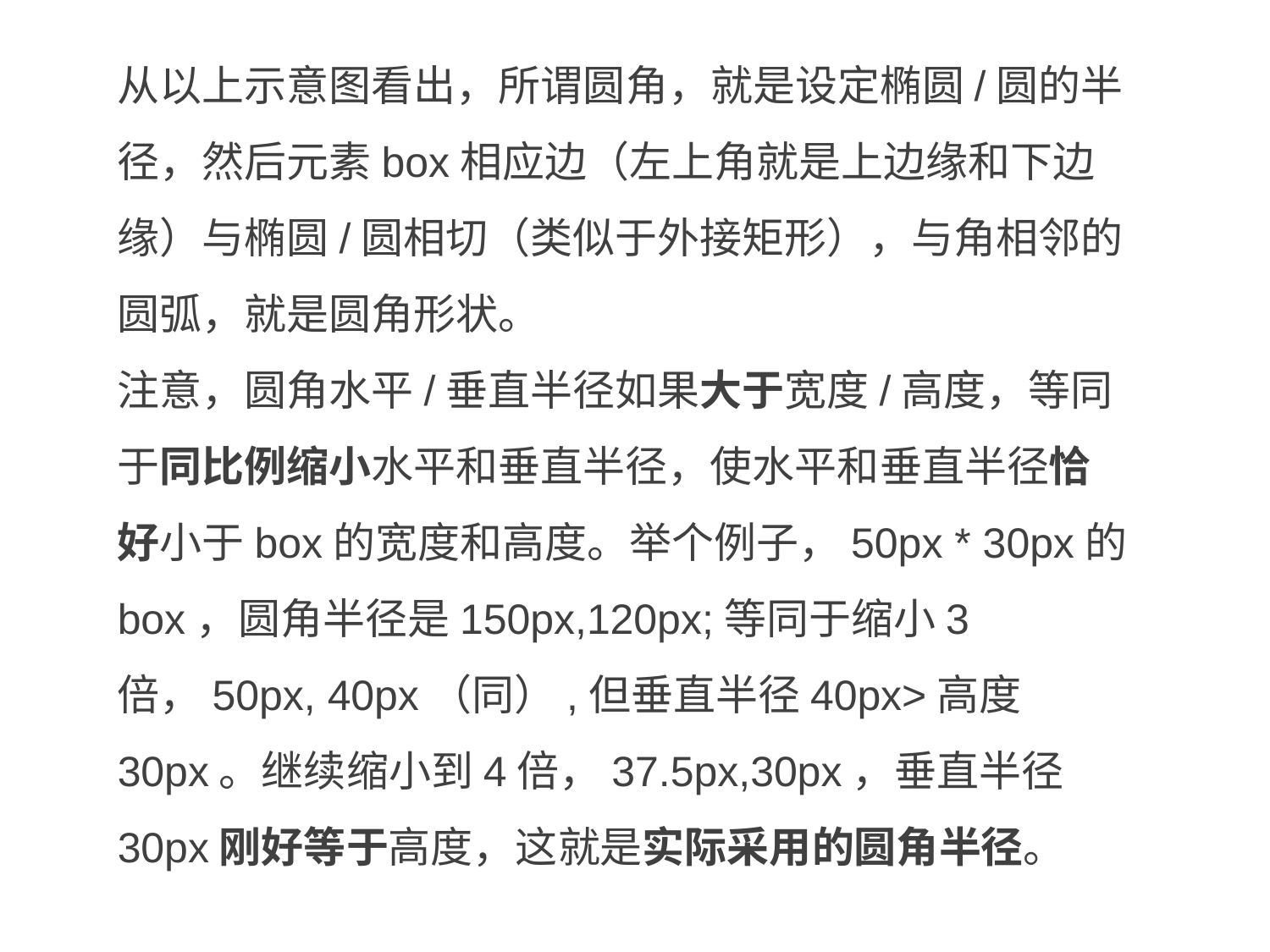

从以上示意图看出，所谓圆角，就是设定椭圆/圆的半径，然后元素box相应边（左上角就是上边缘和下边缘）与椭圆/圆相切（类似于外接矩形），与角相邻的圆弧，就是圆角形状。
注意，圆角水平/垂直半径如果大于宽度/高度，等同于同比例缩小水平和垂直半径，使水平和垂直半径恰好小于box的宽度和高度。举个例子，50px * 30px的box，圆角半径是150px,120px;等同于缩小3倍，50px, 40px（同）,但垂直半径40px>高度30px。继续缩小到4倍，37.5px,30px，垂直半径30px刚好等于高度，这就是实际采用的圆角半径。